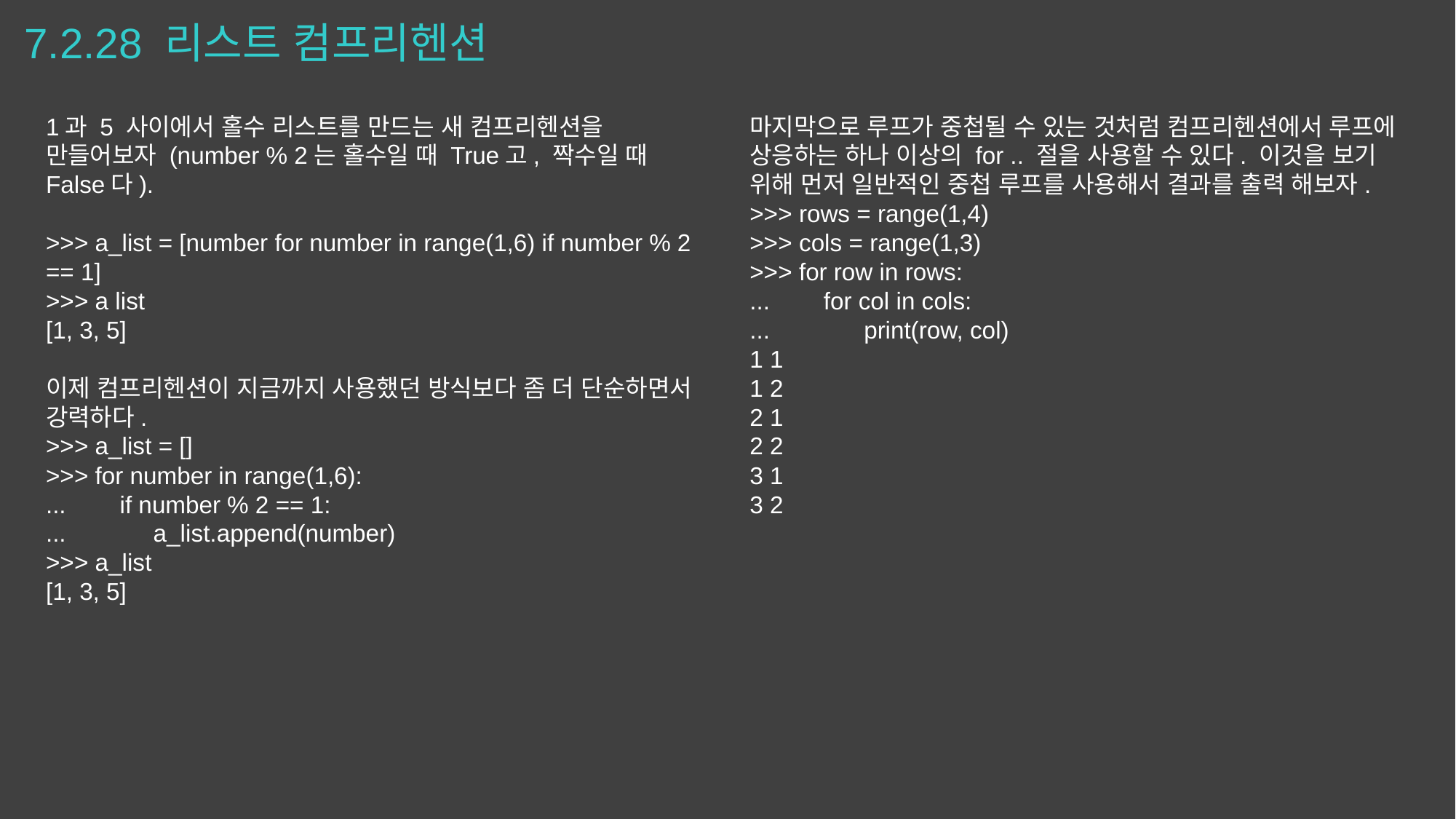

# 7.2.28 리스트 컴프리헨션
1과 5 사이에서 홀수 리스트를 만드는 새 컴프리헨션을 만들어보자 (number % 2는 홀수일 때 True고, 짝수일 때 False다).

>>> a_list = [number for number in range(1,6) if number % 2 == 1]
>>> a list
[1, 3, 5]

이제 컴프리헨션이 지금까지 사용했던 방식보다 좀 더 단순하면서 강력하다.
>>> a_list = []
>>> for number in range(1,6):
...        if number % 2 == 1:
...             a_list.append(number)
>>> a_list
[1, 3, 5]
마지막으로 루프가 중첩될 수 있는 것처럼 컴프리헨션에서 루프에 상응하는 하나 이상의 for .. 절을 사용할 수 있다. 이것을 보기 위해 먼저 일반적인 중첩 루프를 사용해서 결과를 출력 해보자.
>>> rows = range(1,4)
>>> cols = range(1,3)
>>> for row in rows:
...        for col in cols:
...              print(row, col)
1 1
1 2
2 1
2 2
3 1
3 2